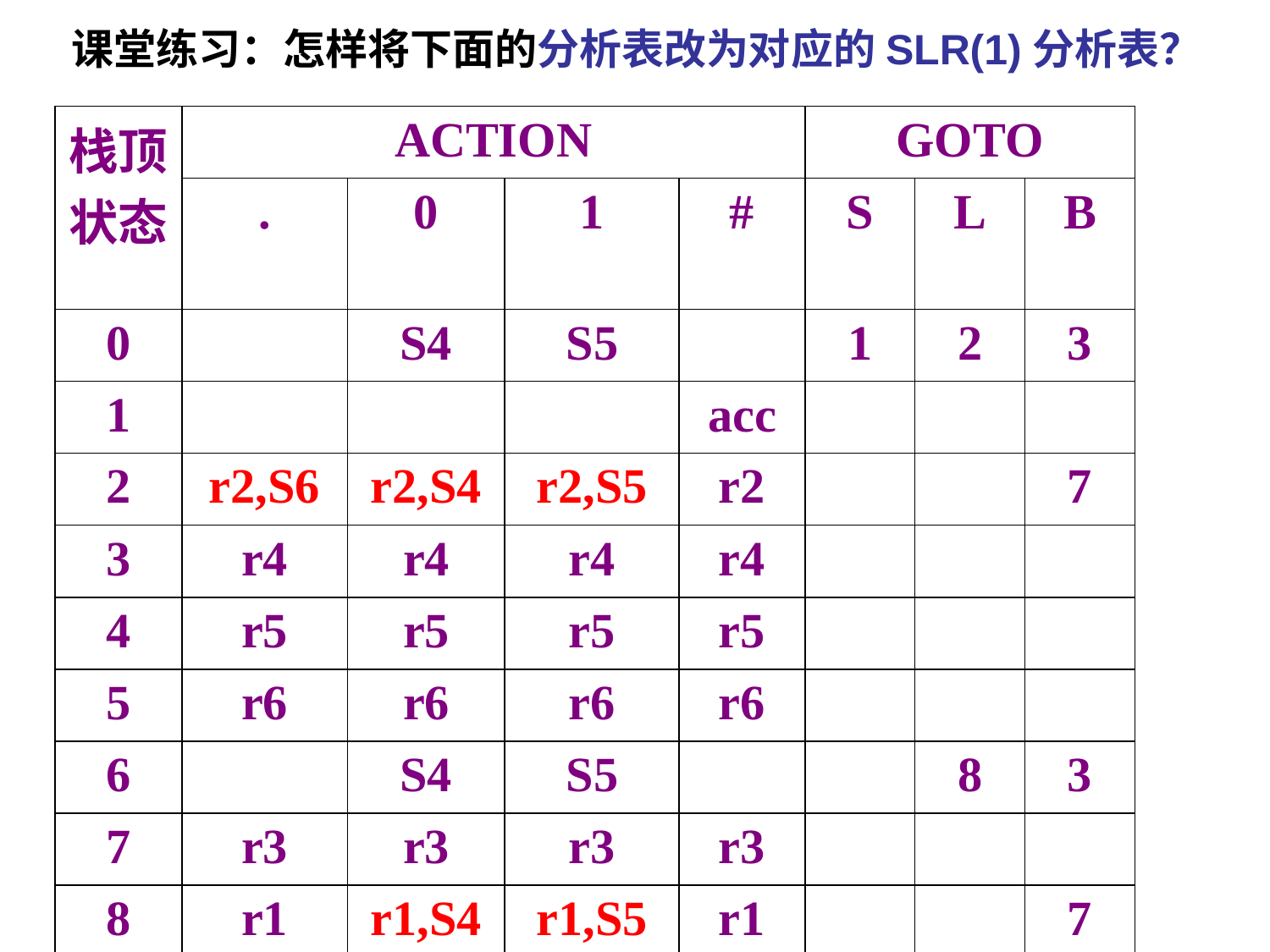

课堂练习：怎样将下面的分析表改为对应的SLR(1)分析表？
| 栈顶状态 | ACTION |  |  |  | GOTO |  |  |
| --- | --- | --- | --- | --- | --- | --- | --- |
|  | . | 0 | 1 | # | S | L | B |
| 0 |  | S4 | S5 |  | 1 | 2 | 3 |
| 1 |  |  |  | acc |  |  |  |
| 2 | r2,S6 | r2,S4 | r2,S5 | r2 |  |  | 7 |
| 3 | r4 | r4 | r4 | r4 |  |  |  |
| 4 | r5 | r5 | r5 | r5 |  |  |  |
| 5 | r6 | r6 | r6 | r6 |  |  |  |
| 6 |  | S4 | S5 |  |  | 8 | 3 |
| 7 | r3 | r3 | r3 | r3 |  |  |  |
| 8 | r1 | r1,S4 | r1,S5 | r1 |  |  | 7 |